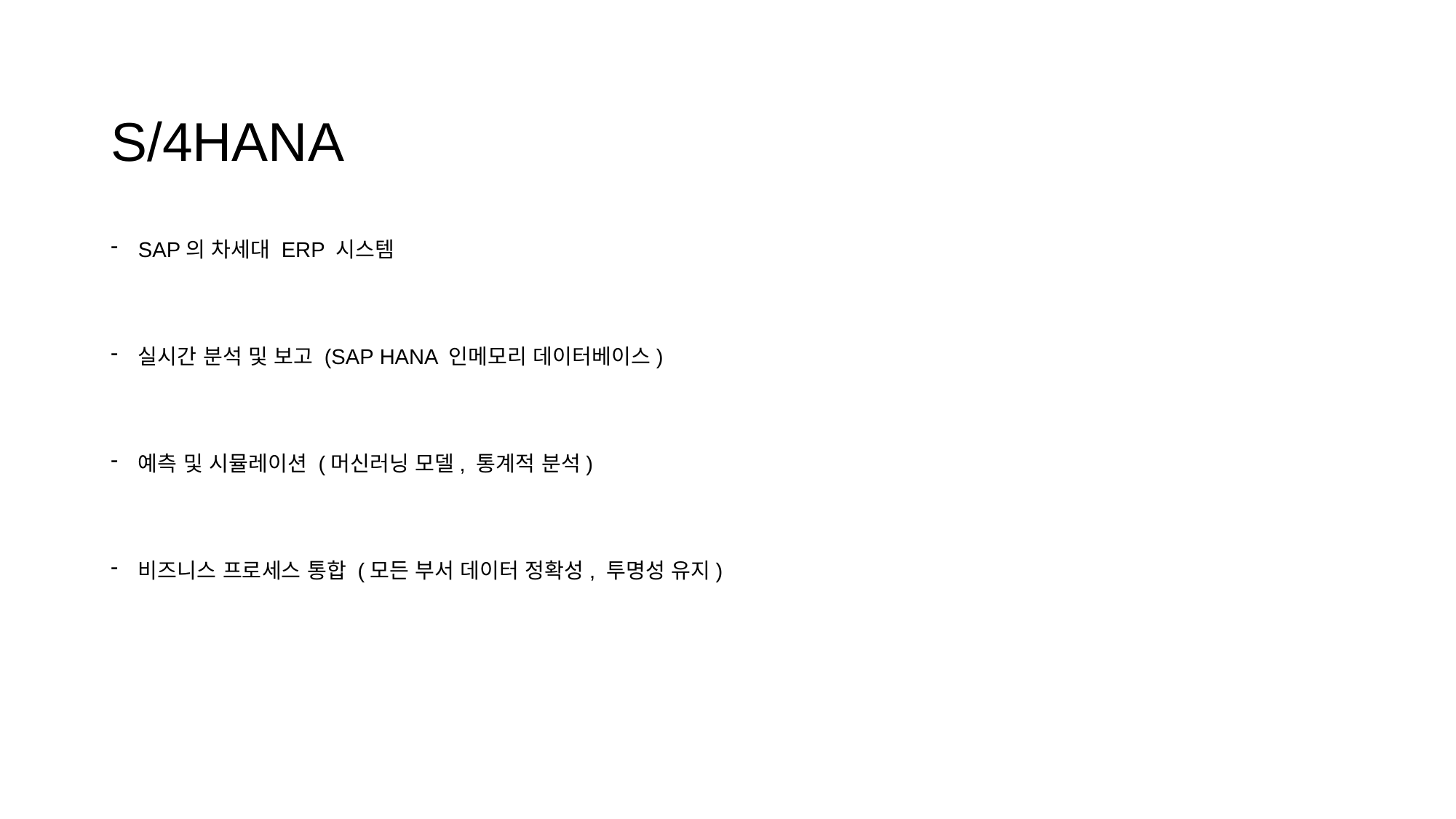

# S/4HANA
SAP의 차세대 ERP 시스템

실시간 분석 및 보고 (SAP HANA 인메모리 데이터베이스)

예측 및 시뮬레이션 (머신러닝 모델, 통계적 분석)

비즈니스 프로세스 통합 (모든 부서 데이터 정확성, 투명성 유지)